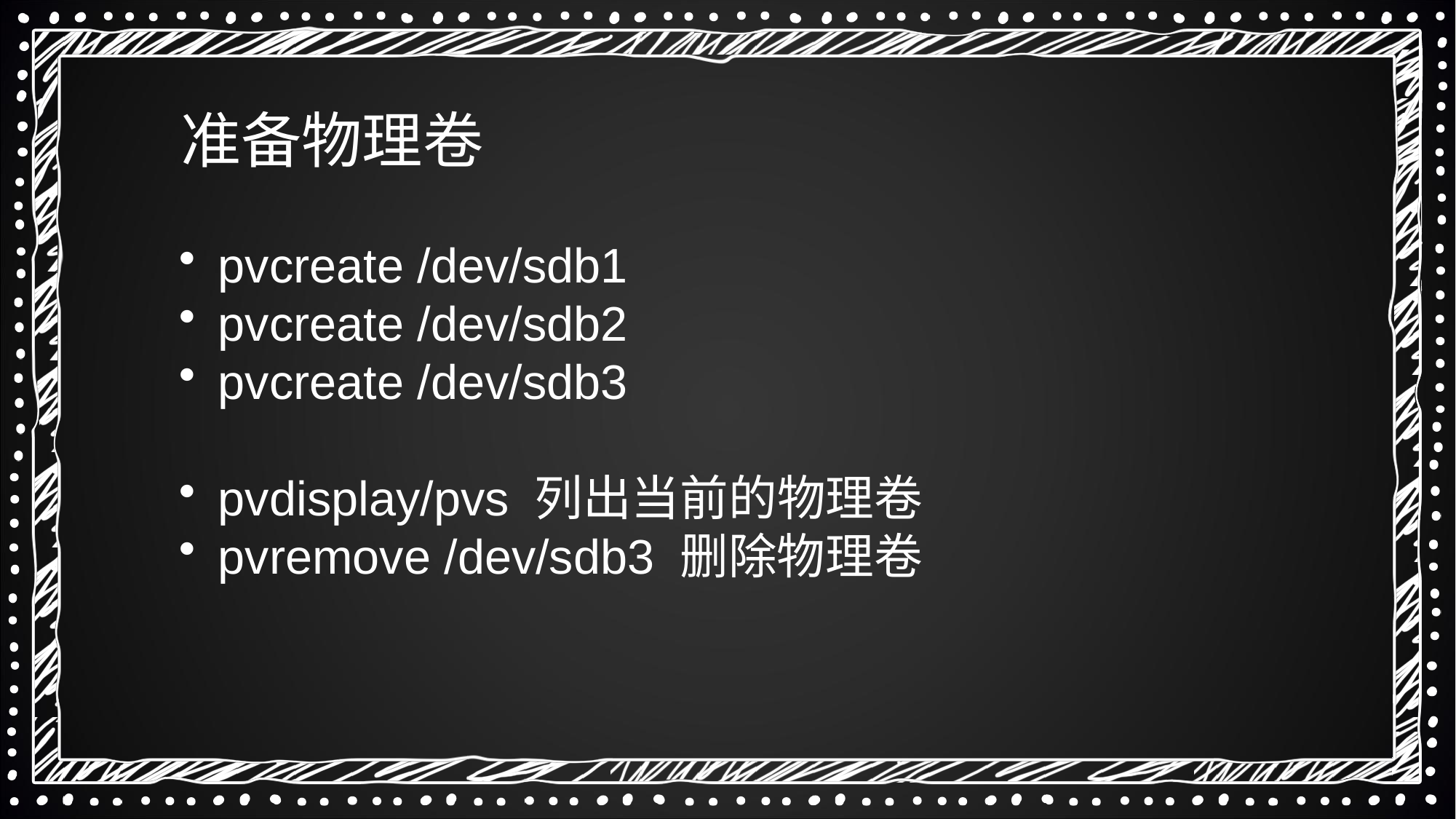

准备物理卷
 pvcreate /dev/sdb1
 pvcreate /dev/sdb2
 pvcreate /dev/sdb3

 pvdisplay/pvs 列出当前的物理卷
 pvremove /dev/sdb3 删除物理卷